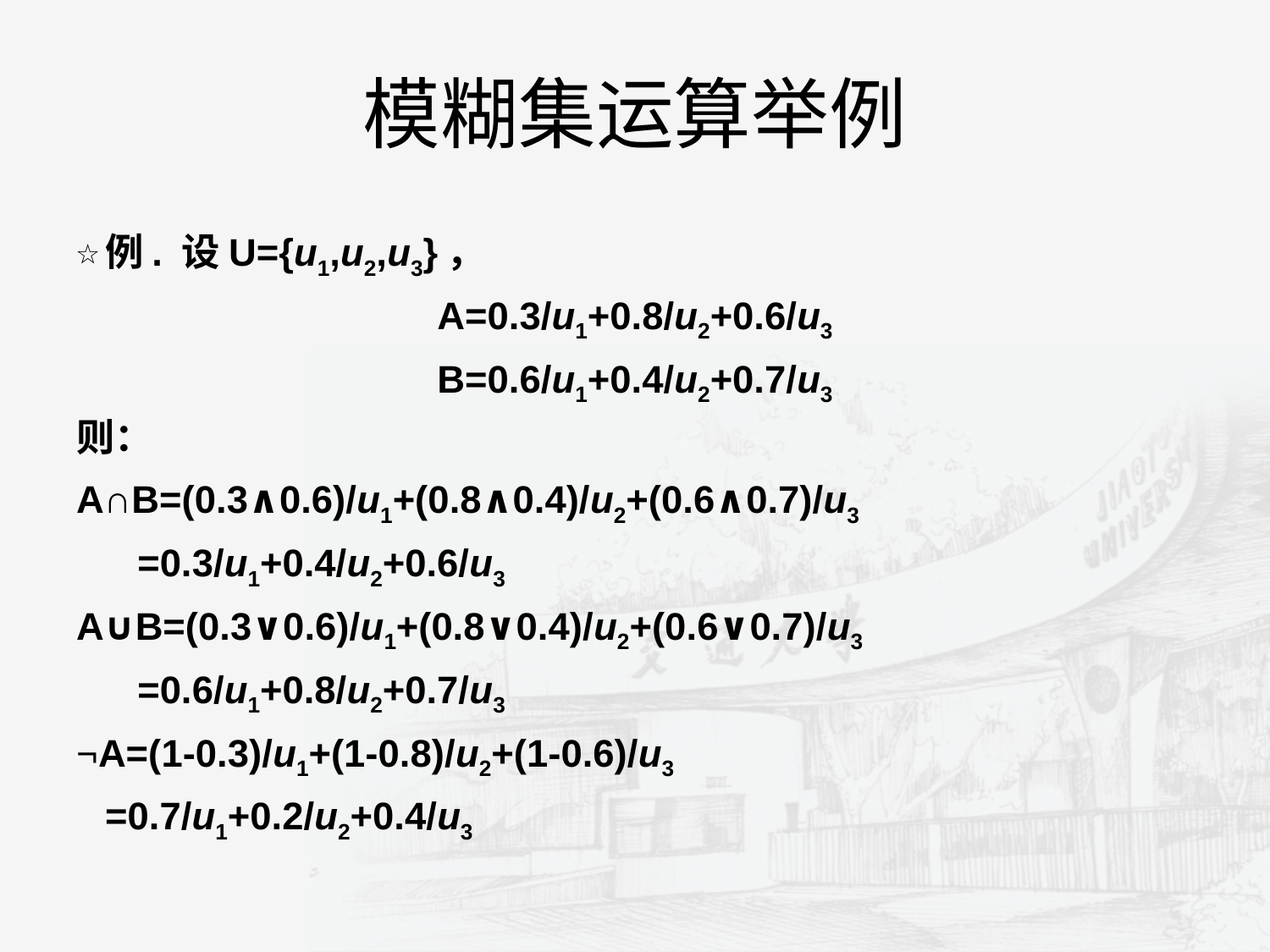

# 模糊集运算举例
例. 设U={u1,u2,u3}，
A=0.3/u1+0.8/u2+0.6/u3
B=0.6/u1+0.4/u2+0.7/u3
则：
A∩B=(0.3∧0.6)/u1+(0.8∧0.4)/u2+(0.6∧0.7)/u3
	   =0.3/u1+0.4/u2+0.6/u3
A∪B=(0.3∨0.6)/u1+(0.8∨0.4)/u2+(0.6∨0.7)/u3
	   =0.6/u1+0.8/u2+0.7/u3
¬A=(1-0.3)/u1+(1-0.8)/u2+(1-0.6)/u3
	=0.7/u1+0.2/u2+0.4/u3
10